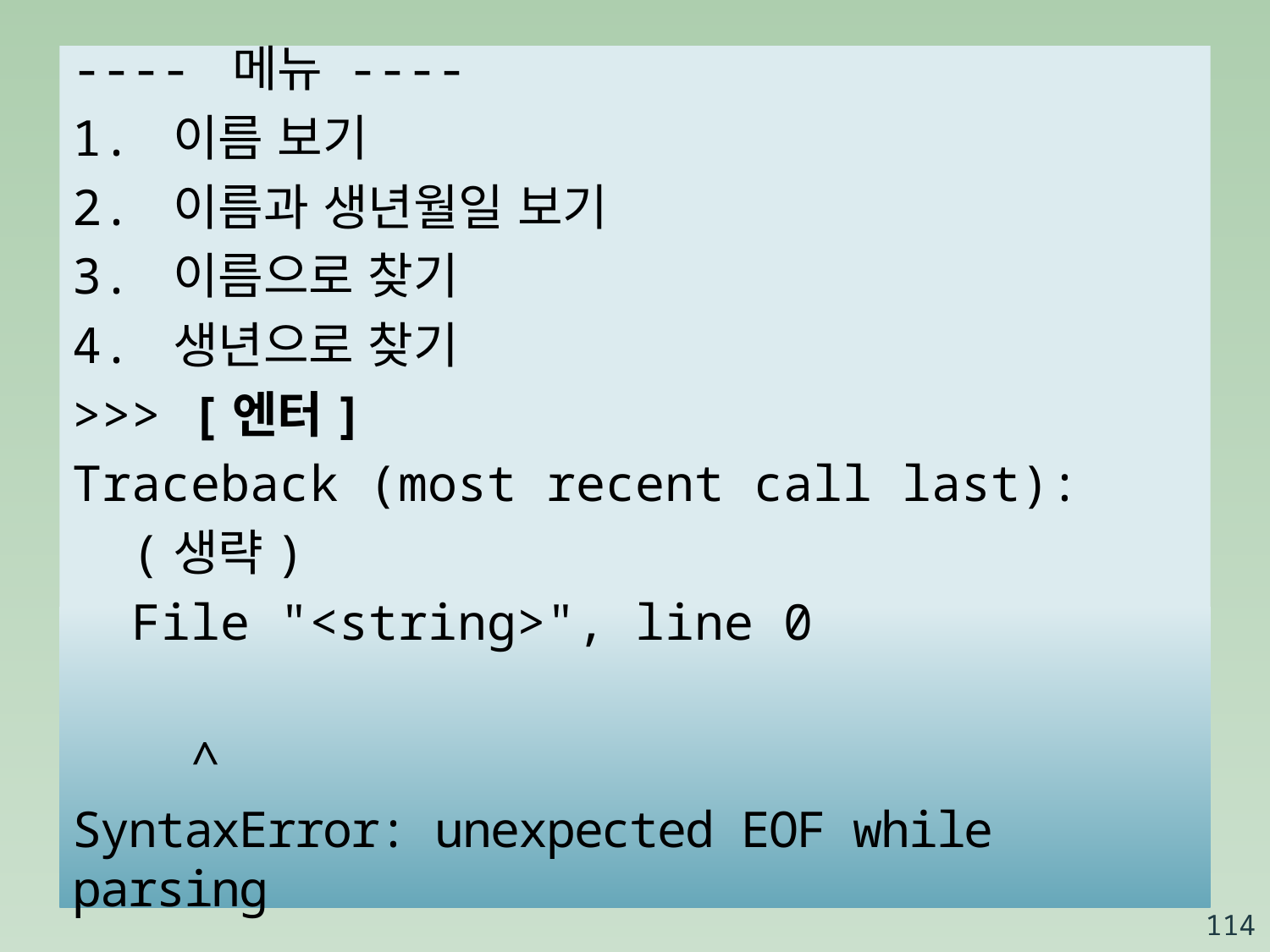

---- 메뉴 ----
1. 이름 보기
2. 이름과 생년월일 보기
3. 이름으로 찾기
4. 생년으로 찾기
>>> [엔터]
Traceback (most recent call last):
  (생략)
  File "<string>", line 0

    ^
SyntaxError: unexpected EOF while parsing
114